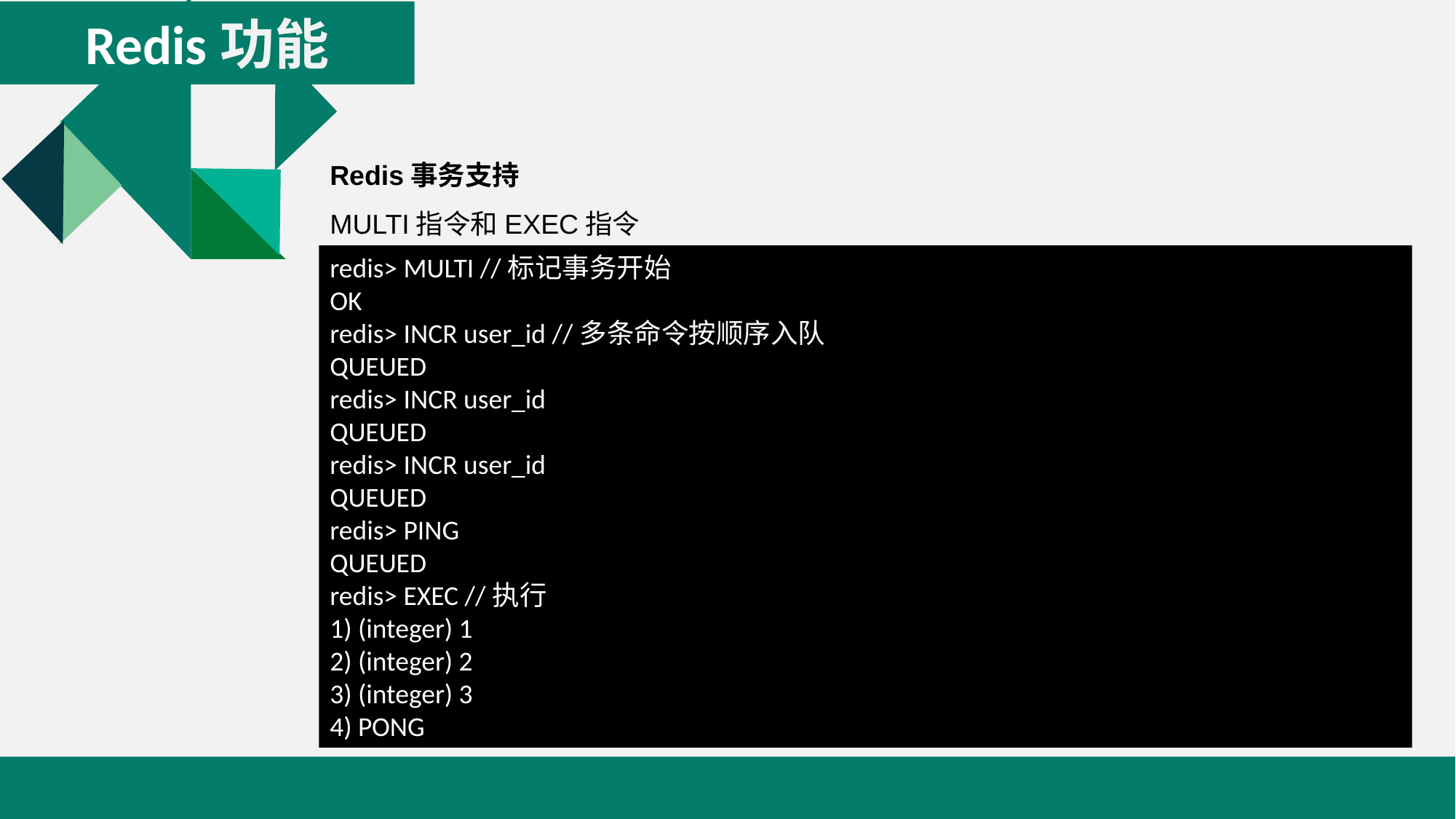

Redis功能
Redis事务支持
MULTI指令和EXEC指令
redis> MULTI //标记事务开始
OK
redis> INCR user_id //多条命令按顺序入队
QUEUED
redis> INCR user_id
QUEUED
redis> INCR user_id
QUEUED
redis> PING
QUEUED
redis> EXEC //执行
1) (integer) 1
2) (integer) 2
3) (integer) 3
4) PONG